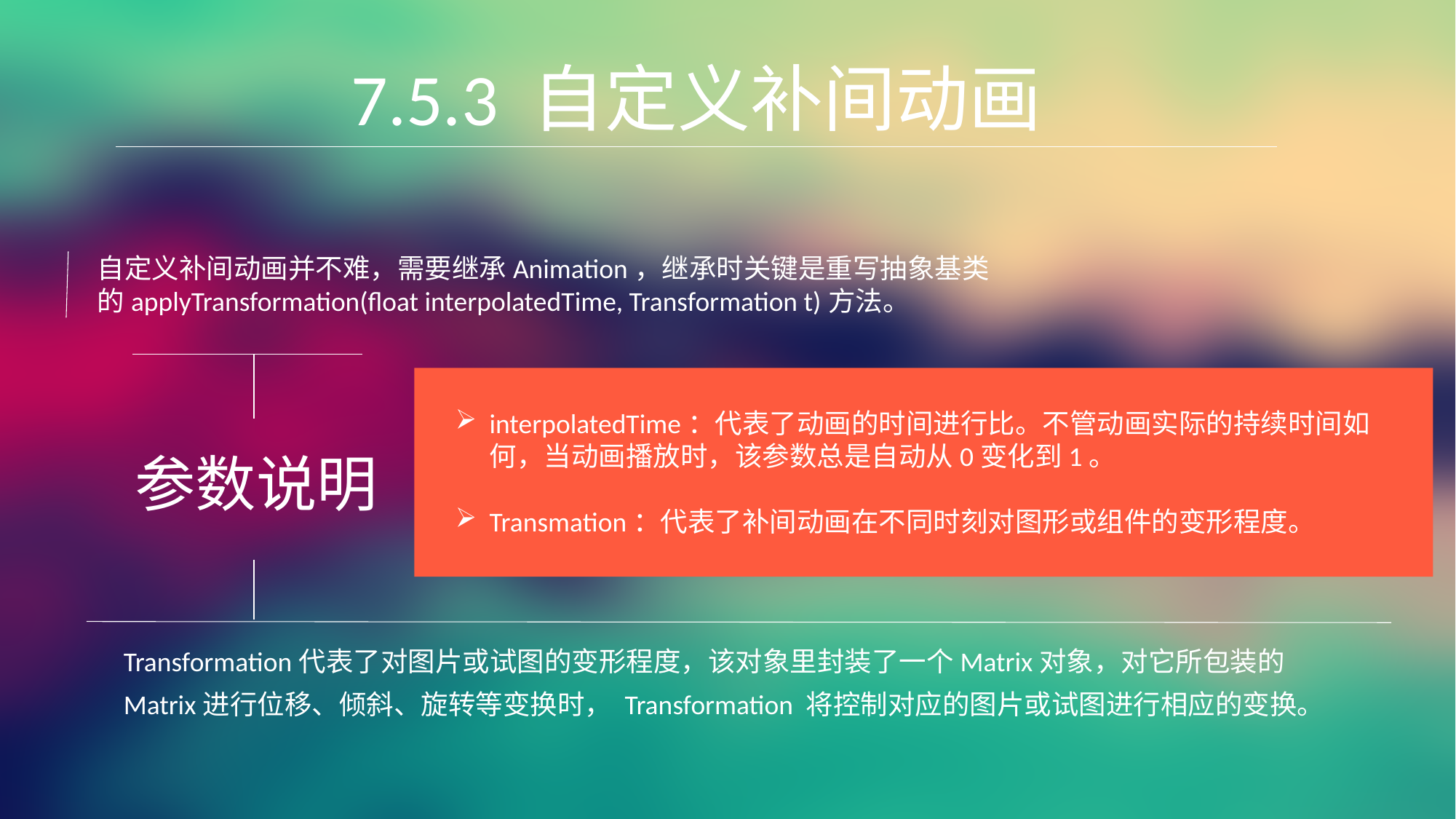

7.5.3 自定义补间动画
自定义补间动画并不难，需要继承Animation，继承时关键是重写抽象基类的applyTransformation(float interpolatedTime, Transformation t)方法。

interpolatedTime：代表了动画的时间进行比。不管动画实际的持续时间如何，当动画播放时，该参数总是自动从0变化到1。

Transmation：代表了补间动画在不同时刻对图形或组件的变形程度。
参数说明
Transformation代表了对图片或试图的变形程度，该对象里封装了一个Matrix对象，对它所包装的Matrix进行位移、倾斜、旋转等变换时， Transformation 将控制对应的图片或试图进行相应的变换。